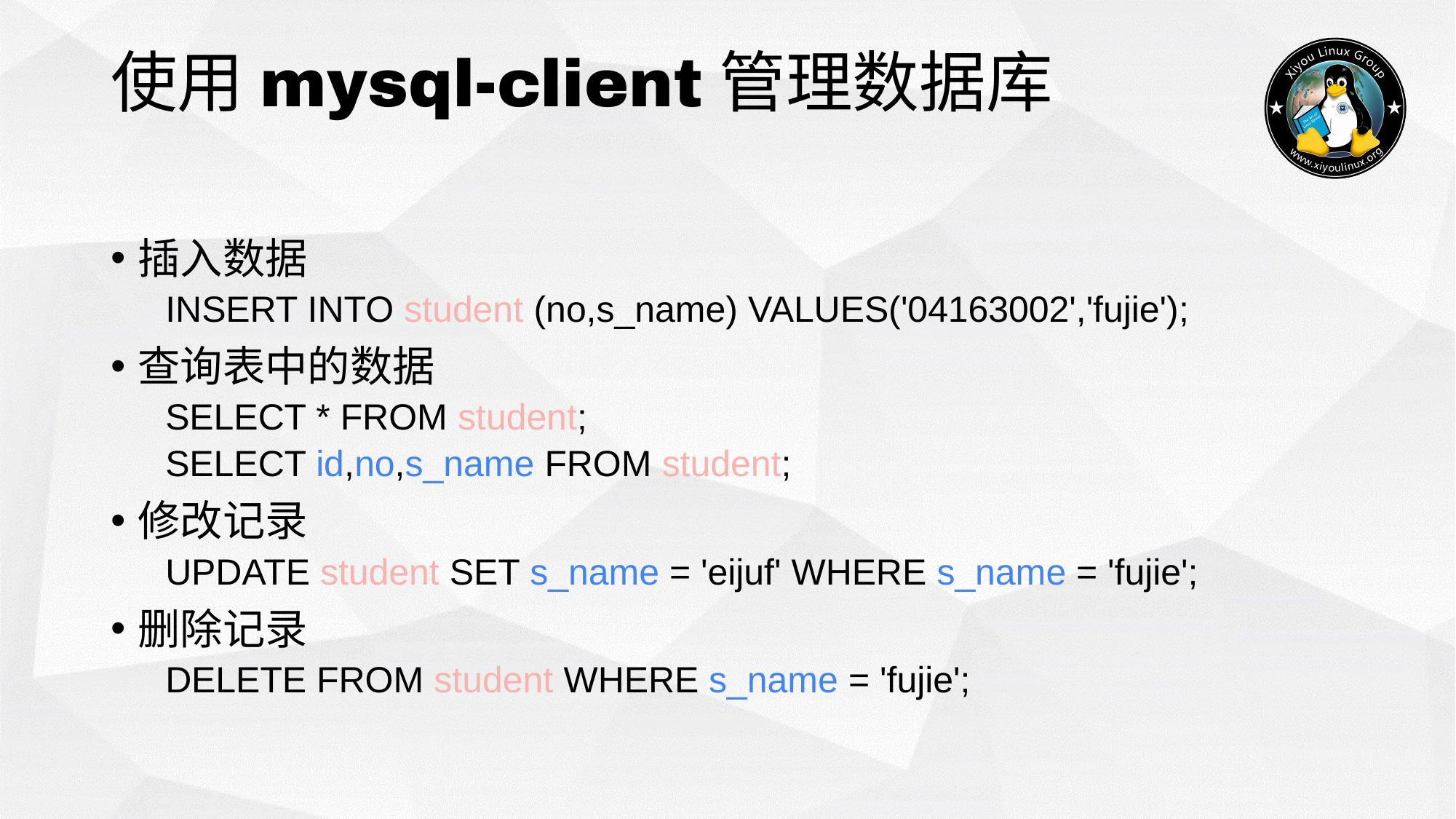

# 使用mysql-client管理数据库

插入数据
INSERT INTO student (no,s_name) VALUES('04163002','fujie');
查询表中的数据
SELECT * FROM student;
SELECT id,no,s_name FROM student;
修改记录
UPDATE student SET s_name = 'eijuf' WHERE s_name = 'fujie';
删除记录
DELETE FROM student WHERE s_name = 'fujie';